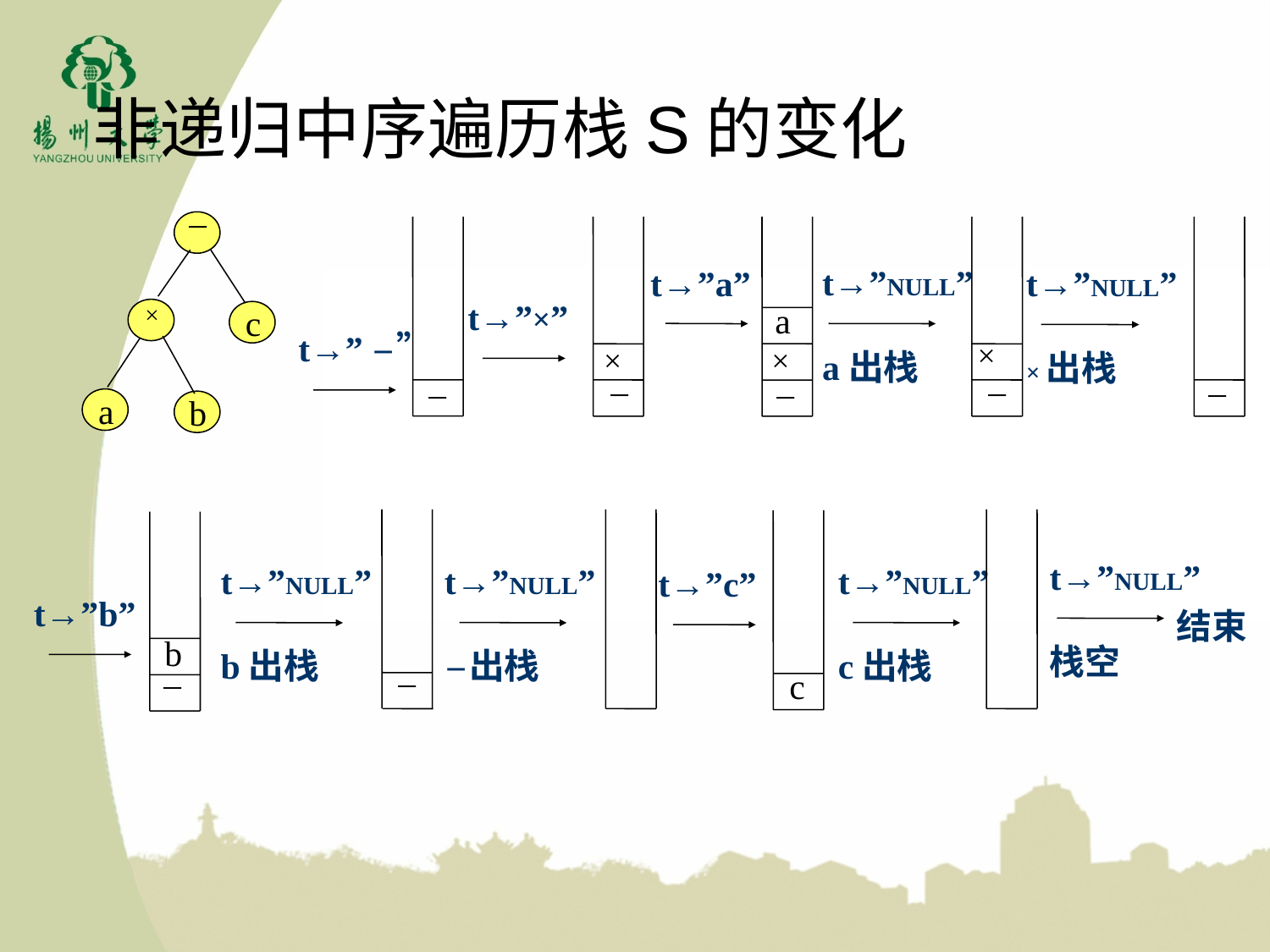

非递归中序遍历栈S的变化
－

×

c

a

b

－
t→”－”

t→”×”

×
－

a
×
－
t→”a”

×

－

t→”NULL”

a出栈

t→”NULL”

×出栈

－

t→”NULL”

b出栈

－

t→”NULL”

－出栈

t→”NULL”

c出栈

t→”c”

c

－

t→”b”

b
t→”NULL”

栈空

结束